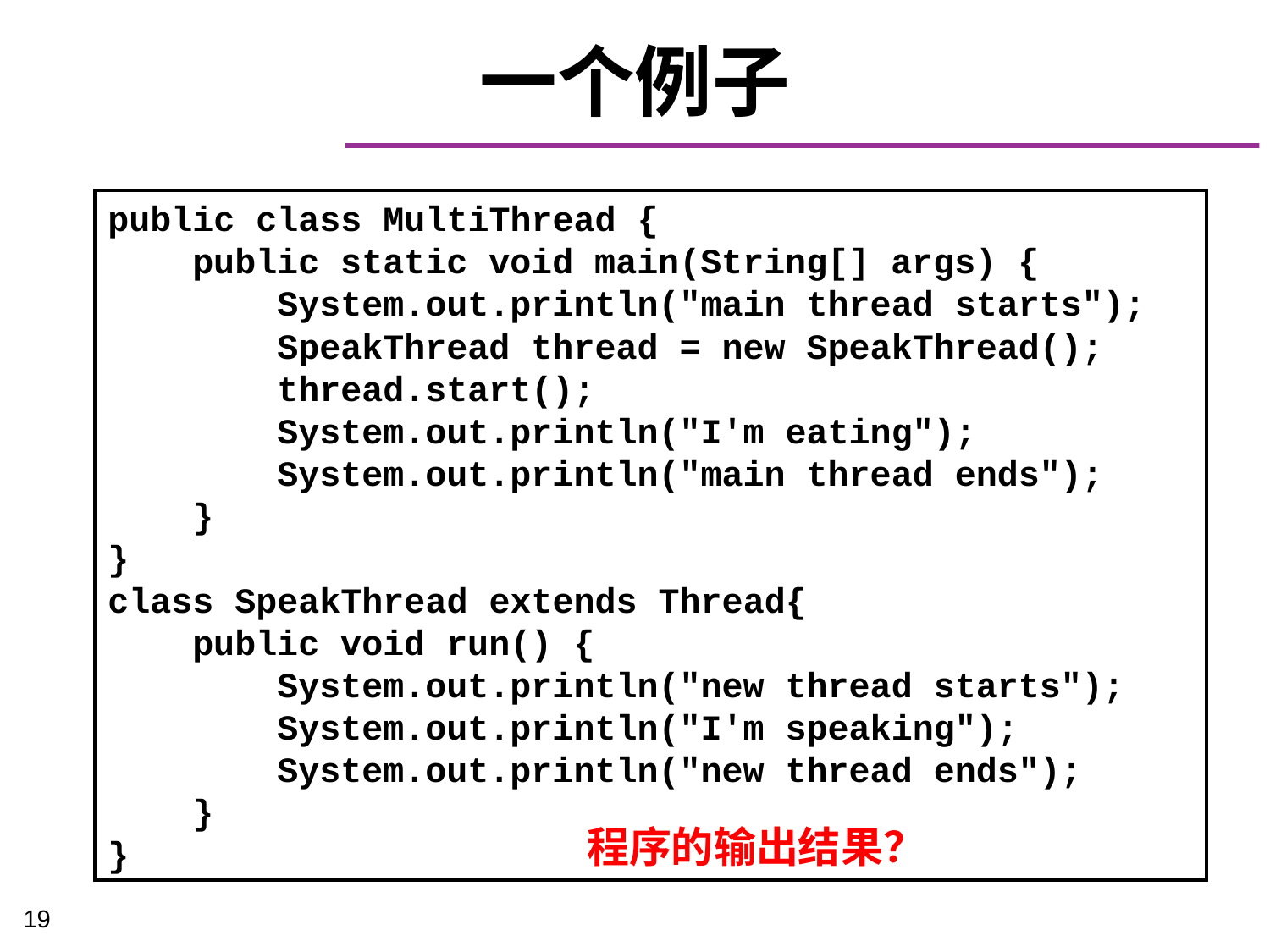

# 一个例子
public class MultiThread {
    public static void main(String[] args) {
        System.out.println("main thread starts");
        SpeakThread thread = new SpeakThread();
        thread.start();
        System.out.println("I'm eating");
        System.out.println("main thread ends");
    }
}
class SpeakThread extends Thread{
    public void run() {
        System.out.println("new thread starts");
        System.out.println("I'm speaking");
        System.out.println("new thread ends");
    }
}
程序的输出结果？
19